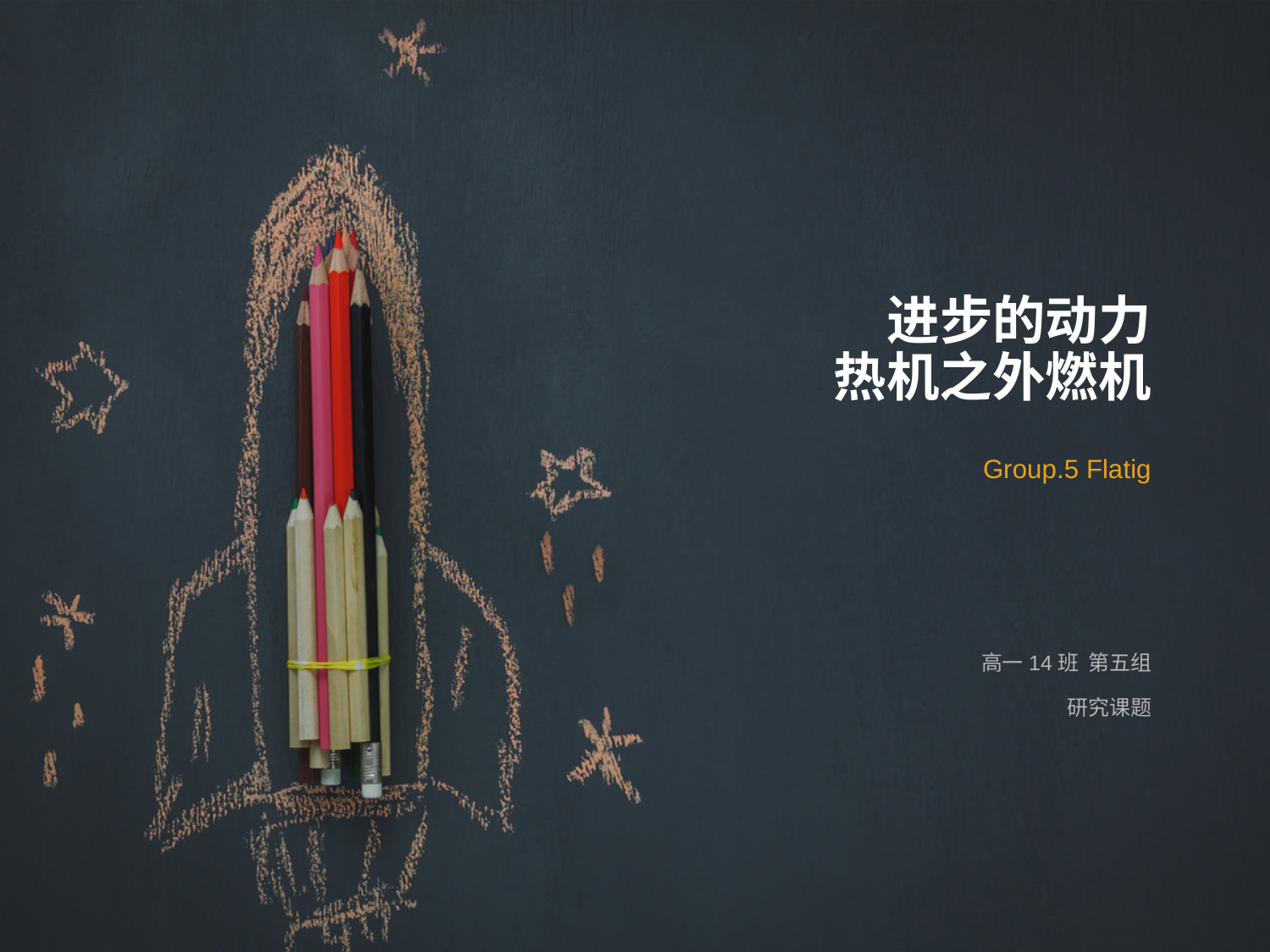

# 进步的动力 热机之外燃机
Group.5 Flatig
高一14班  第五组
研究课题